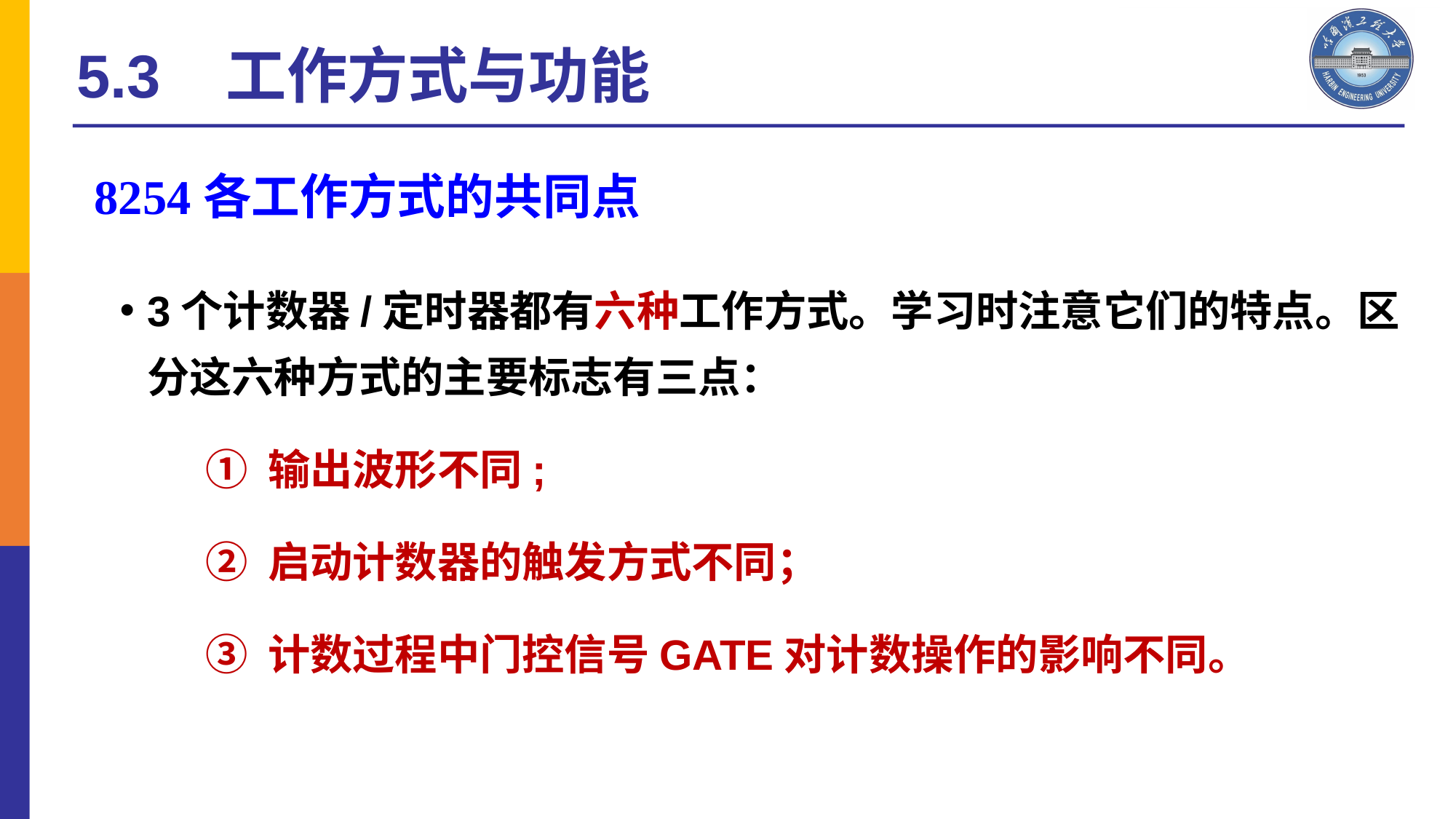

5.3   工作方式与功能
8254各工作方式的共同点
3个计数器/定时器都有六种工作方式。学习时注意它们的特点。区分这六种方式的主要标志有三点：
① 输出波形不同;
② 启动计数器的触发方式不同；
③ 计数过程中门控信号GATE对计数操作的影响不同。